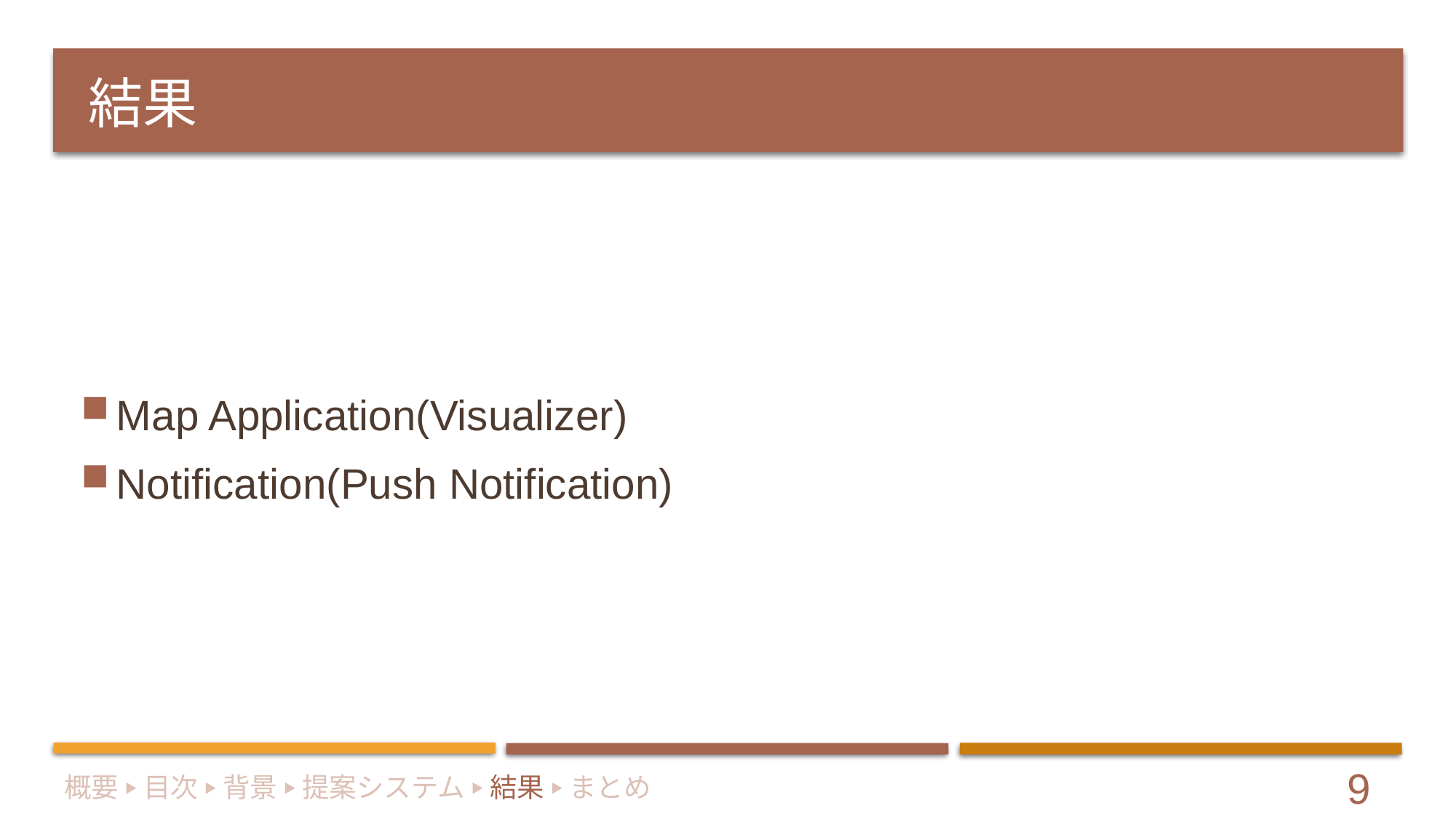

# 結果
Map Application(Visualizer)
Notification(Push Notification)
概要 ▶ 目次 ▶ 背景 ▶ 提案システム ▶ 結果 ▶ まとめ
9